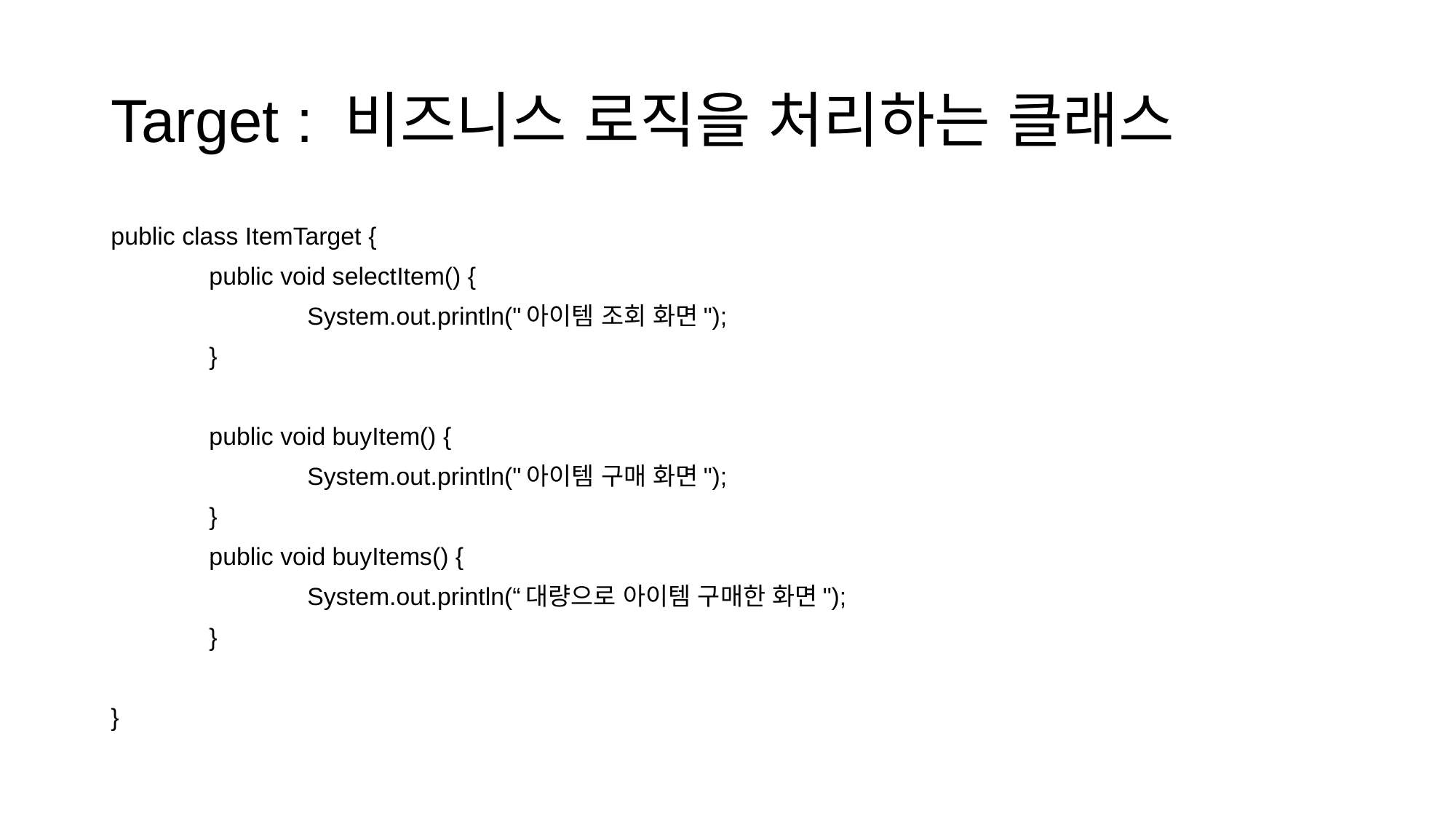

# Target : 비즈니스 로직을 처리하는 클래스
public class ItemTarget {
	public void selectItem() {
		System.out.println("아이템 조회 화면");
	}

	public void buyItem() {
		System.out.println("아이템 구매 화면");
	}
	public void buyItems() {
		System.out.println(“대량으로 아이템 구매한 화면");
	}

}